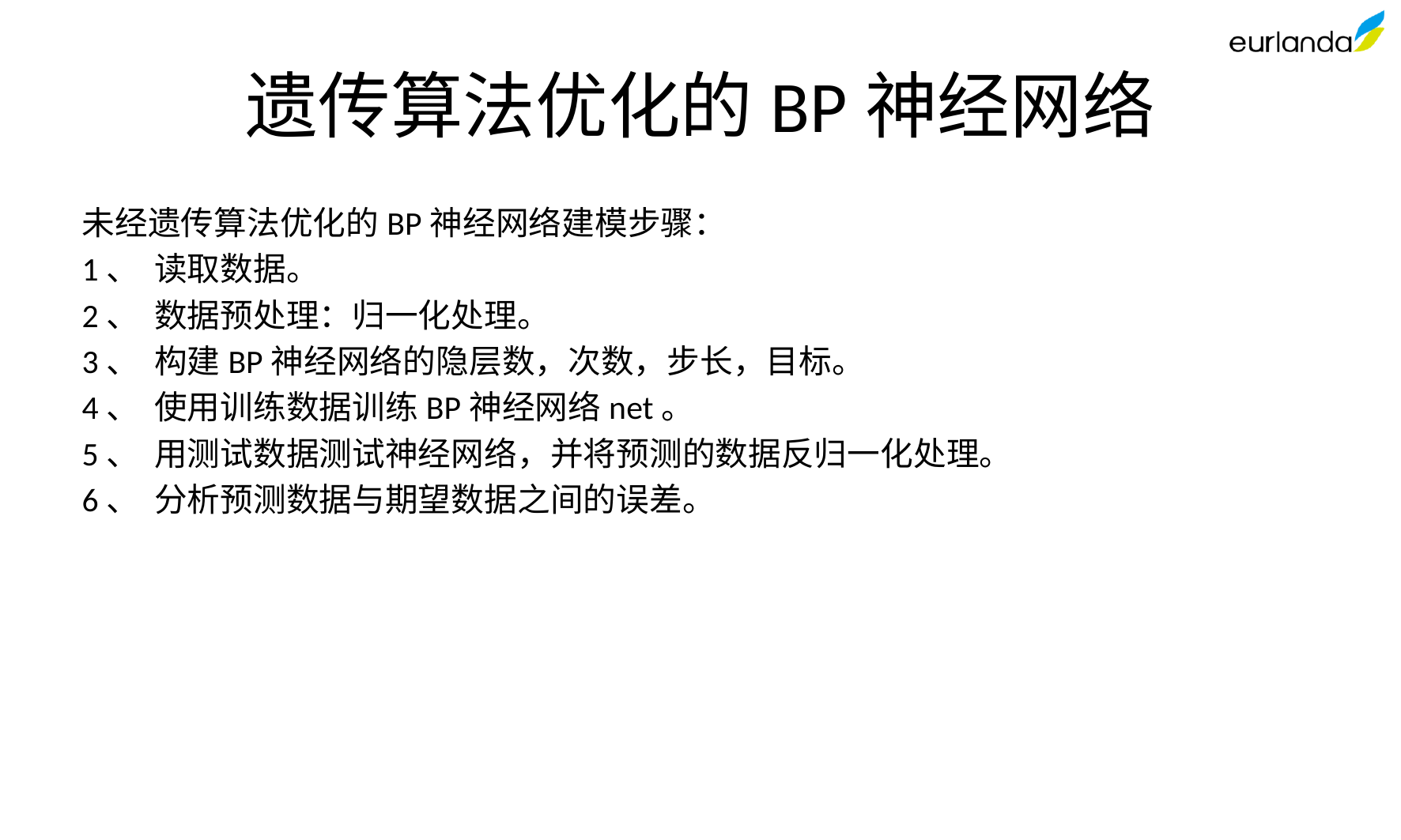

# 遗传算法优化的BP神经网络
未经遗传算法优化的BP神经网络建模步骤：
1、  读取数据。
2、  数据预处理：归一化处理。
3、  构建BP神经网络的隐层数，次数，步长，目标。
4、  使用训练数据训练BP神经网络net。
5、  用测试数据测试神经网络，并将预测的数据反归一化处理。
6、  分析预测数据与期望数据之间的误差。